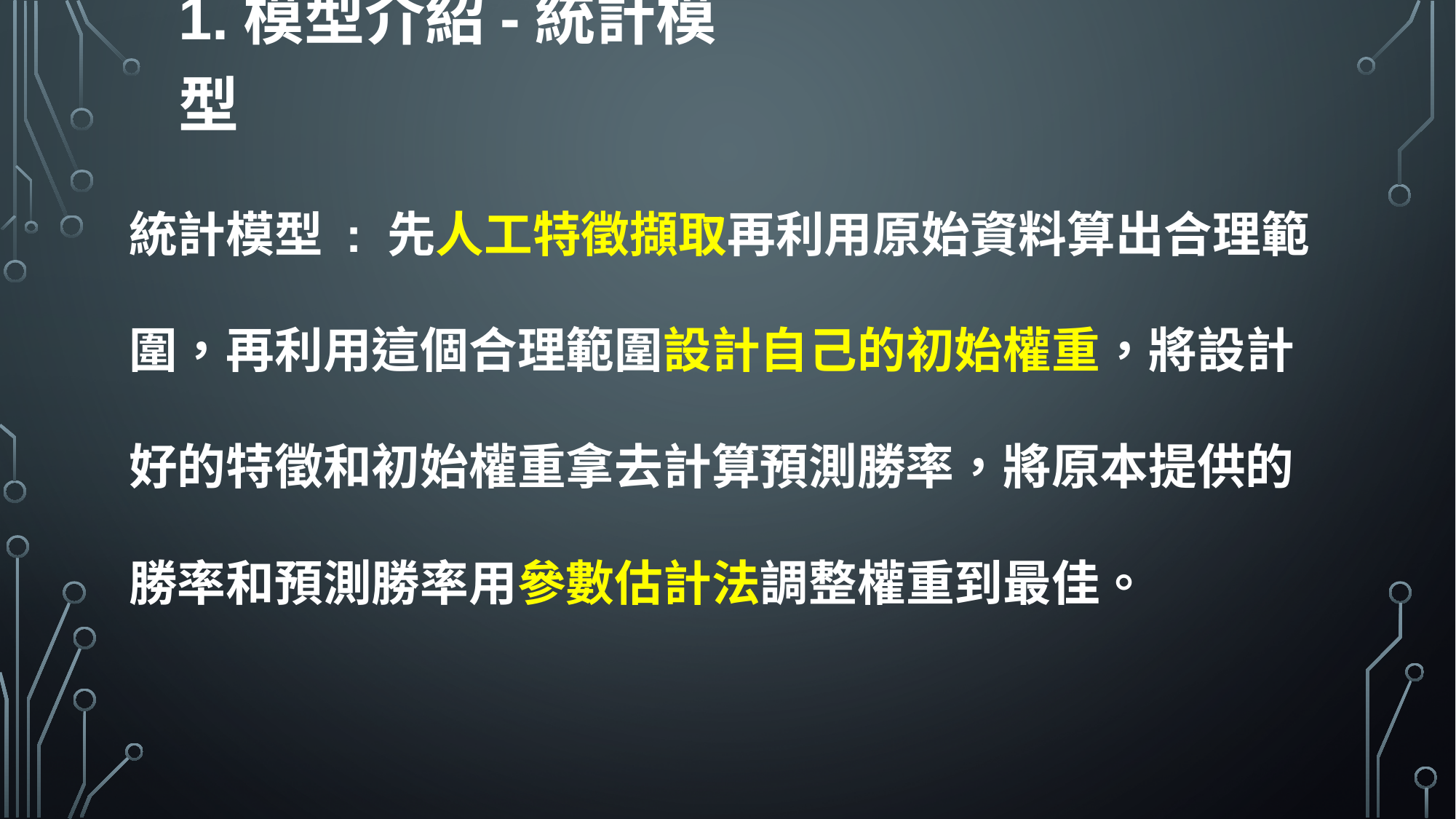

1.模型介紹-統計模型
統計模型 : 先人工特徵擷取再利用原始資料算出合理範圍，再利用這個合理範圍設計自己的初始權重，將設計好的特徵和初始權重拿去計算預測勝率，將原本提供的勝率和預測勝率用參數估計法調整權重到最佳。